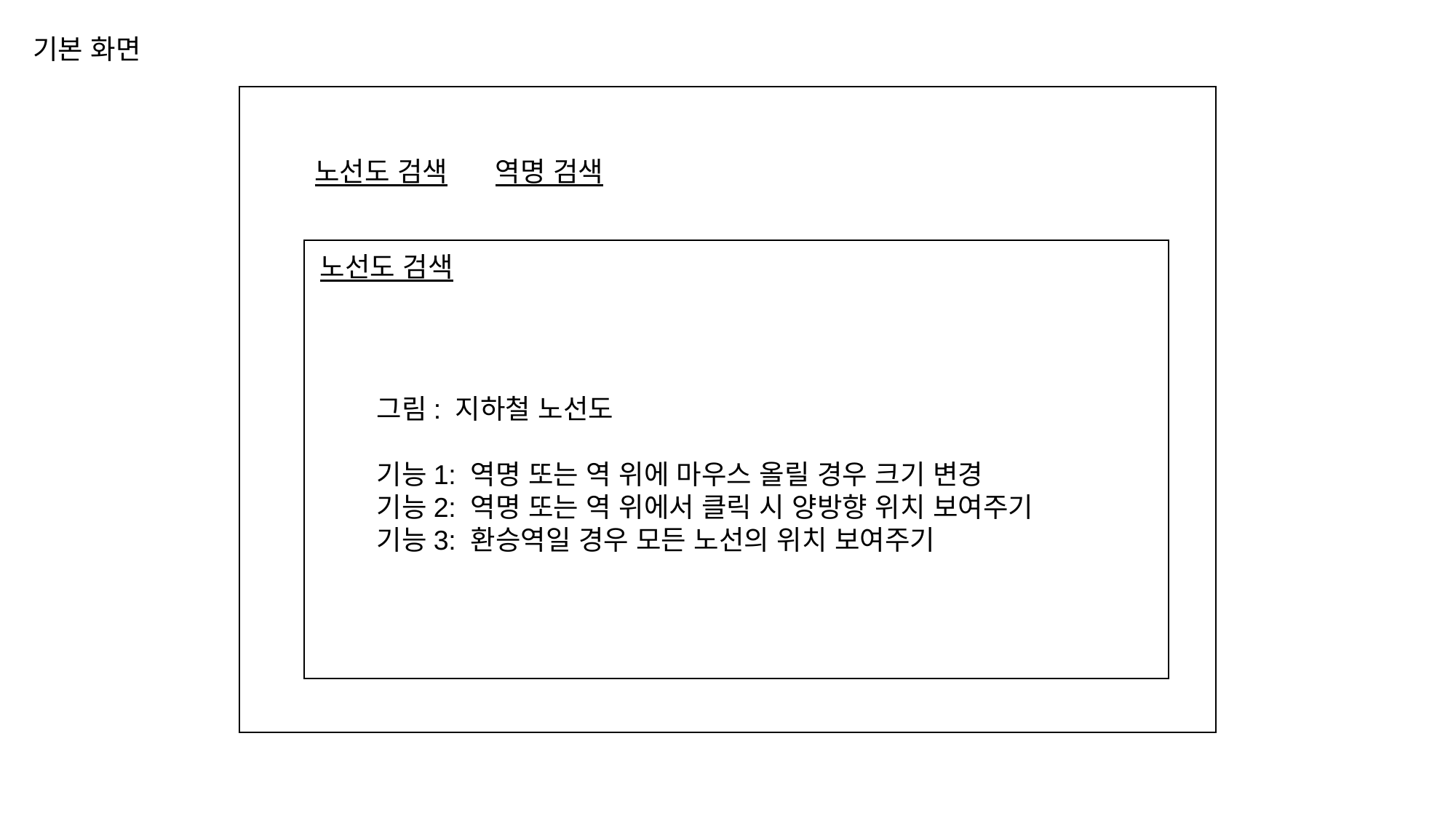

기본 화면

노선도 검색
역명 검색

그림: 지하철 노선도

기능1: 역명 또는 역 위에 마우스 올릴 경우 크기 변경
기능2: 역명 또는 역 위에서 클릭 시 양방향 위치 보여주기
기능3: 환승역일 경우 모든 노선의 위치 보여주기
노선도 검색